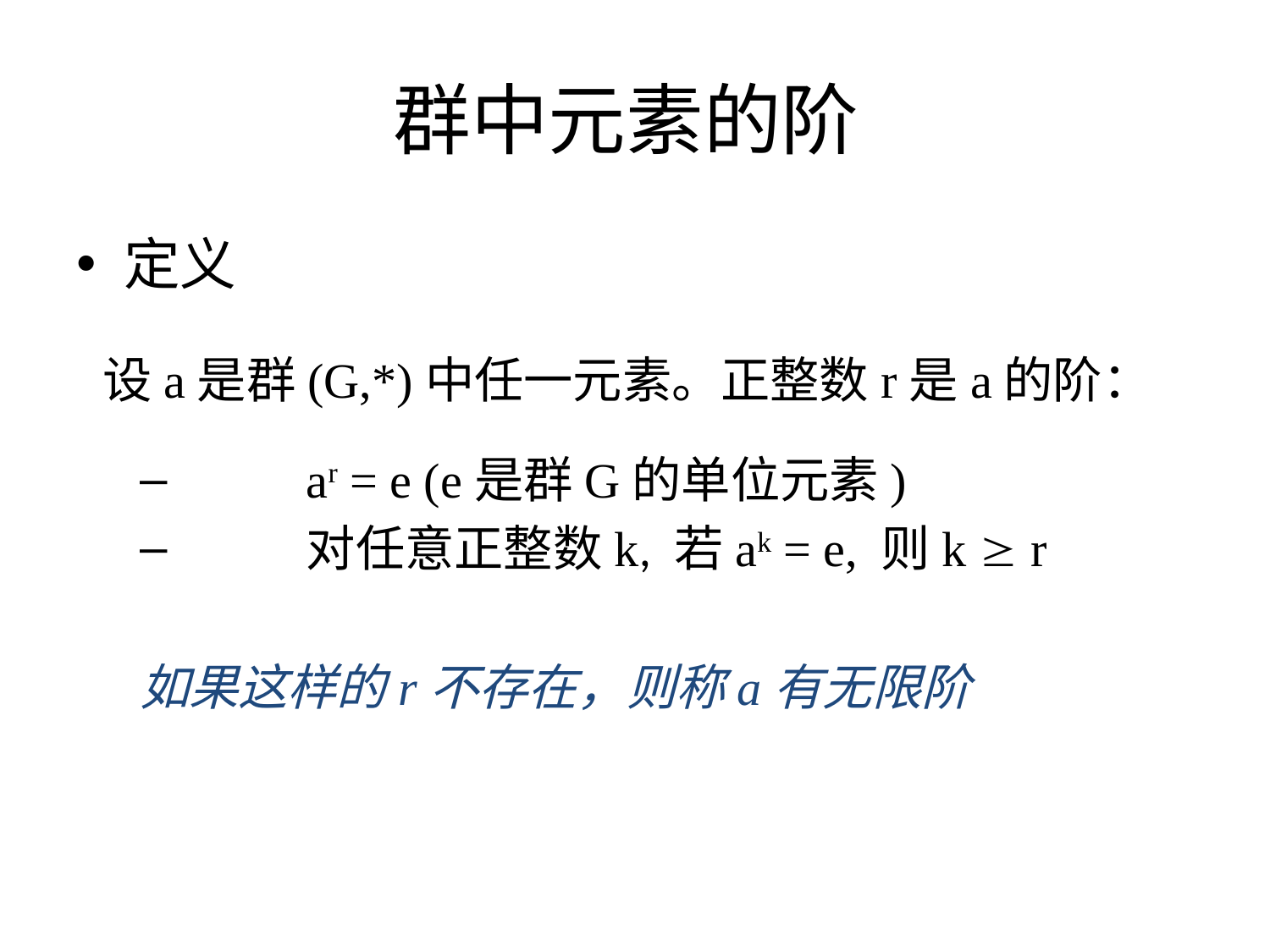

# 群中元素的阶
定义
 设a是群(G,*)中任一元素。正整数r是a的阶：
	ar = e (e是群G的单位元素)
	对任意正整数k, 若ak = e, 则k ≥ r

如果这样的r不存在，则称a有无限阶